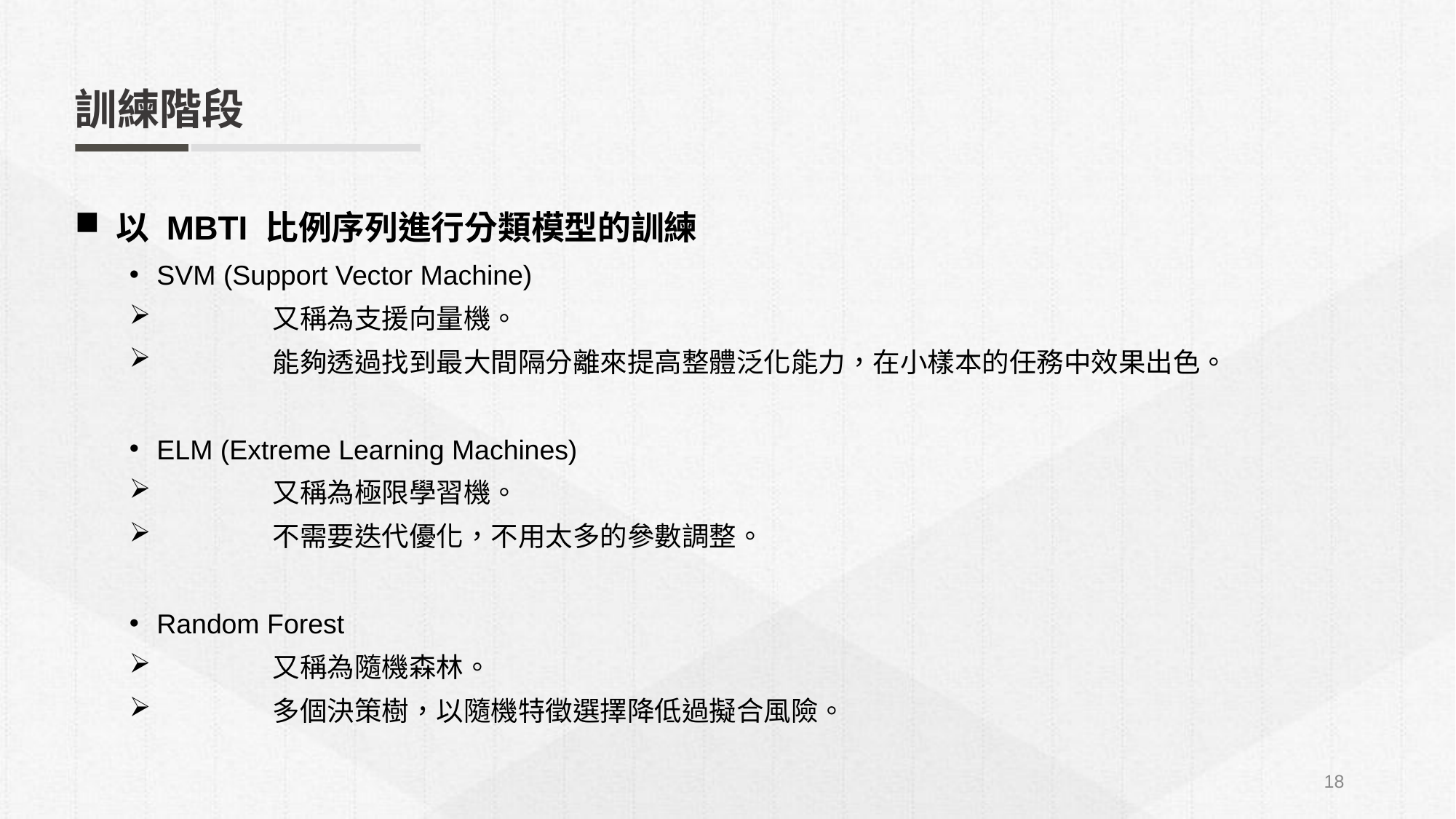

訓練階段

以 MBTI 比例序列進行分類模型的訓練
SVM (Support Vector Machine)
	又稱為支援向量機。
	能夠透過找到最大間隔分離來提高整體泛化能力，在小樣本的任務中效果出色。

ELM (Extreme Learning Machines)
	又稱為極限學習機。
	不需要迭代優化，不用太多的參數調整。

Random Forest
	又稱為隨機森林。
	多個決策樹，以隨機特徵選擇降低過擬合風險。

18